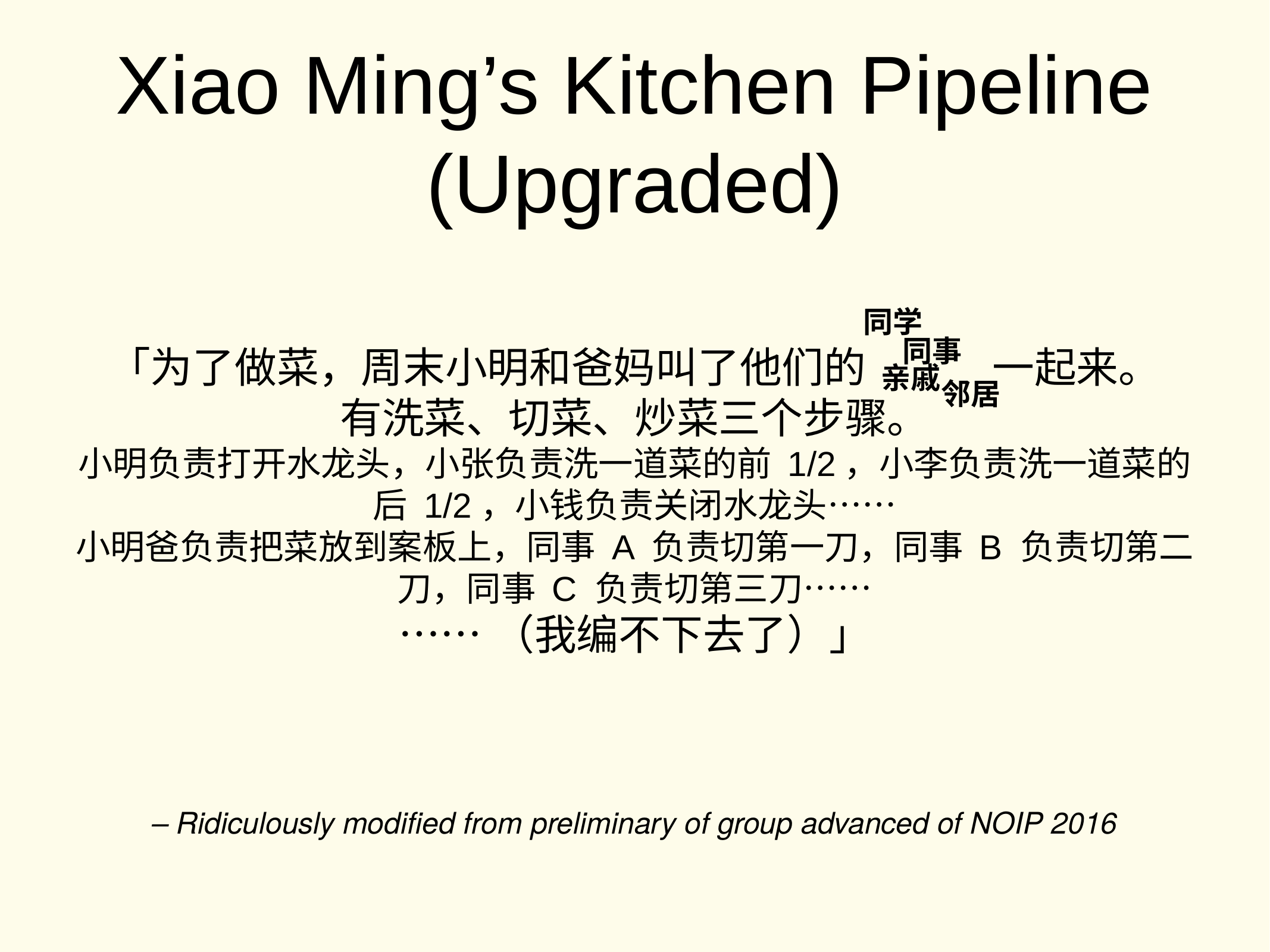

Xiao Ming’s Kitchen Pipeline (Upgraded)
同学
同事
亲戚
邻居
「为了做菜，周末小明和爸妈叫了他们的　　　一起来。
有洗菜、切菜、炒菜三个步骤。
小明负责打开水龙头，小张负责洗一道菜的前 1/2，小李负责洗一道菜的后 1/2，小钱负责关闭水龙头……
小明爸负责把菜放到案板上，同事 A 负责切第一刀，同事 B 负责切第二刀，同事 C 负责切第三刀……
……（我编不下去了）」
– Ridiculously modified from preliminary of group advanced of NOIP 2016